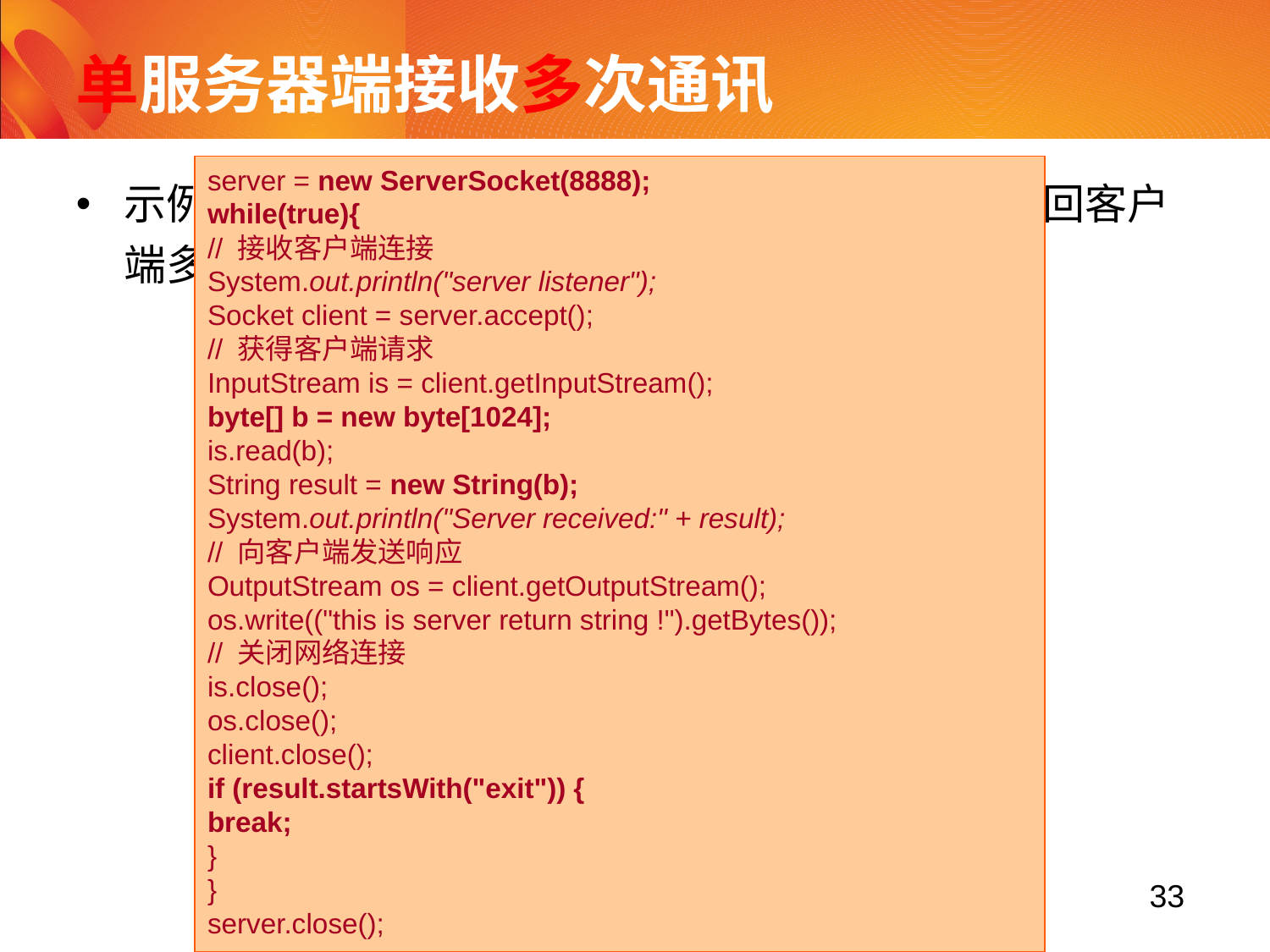

# 单服务器端接收多次通讯
server = new ServerSocket(8888);
while(true){
// 接收客户端连接
System.out.println("server listener");
Socket client = server.accept();
// 获得客户端请求
InputStream is = client.getInputStream();
byte[] b = new byte[1024];
is.read(b);
String result = new String(b);
System.out.println("Server received:" + result);
// 向客户端发送响应
OutputStream os = client.getOutputStream();
os.write(("this is server return string !").getBytes());
// 关闭网络连接
is.close();
os.close();
client.close();
if (result.startsWith("exit")) {
break;
}
}
server.close();
示例：建立服务器端程序，监听8888端口号，返回客户端多次请求数据。等待结束标记。